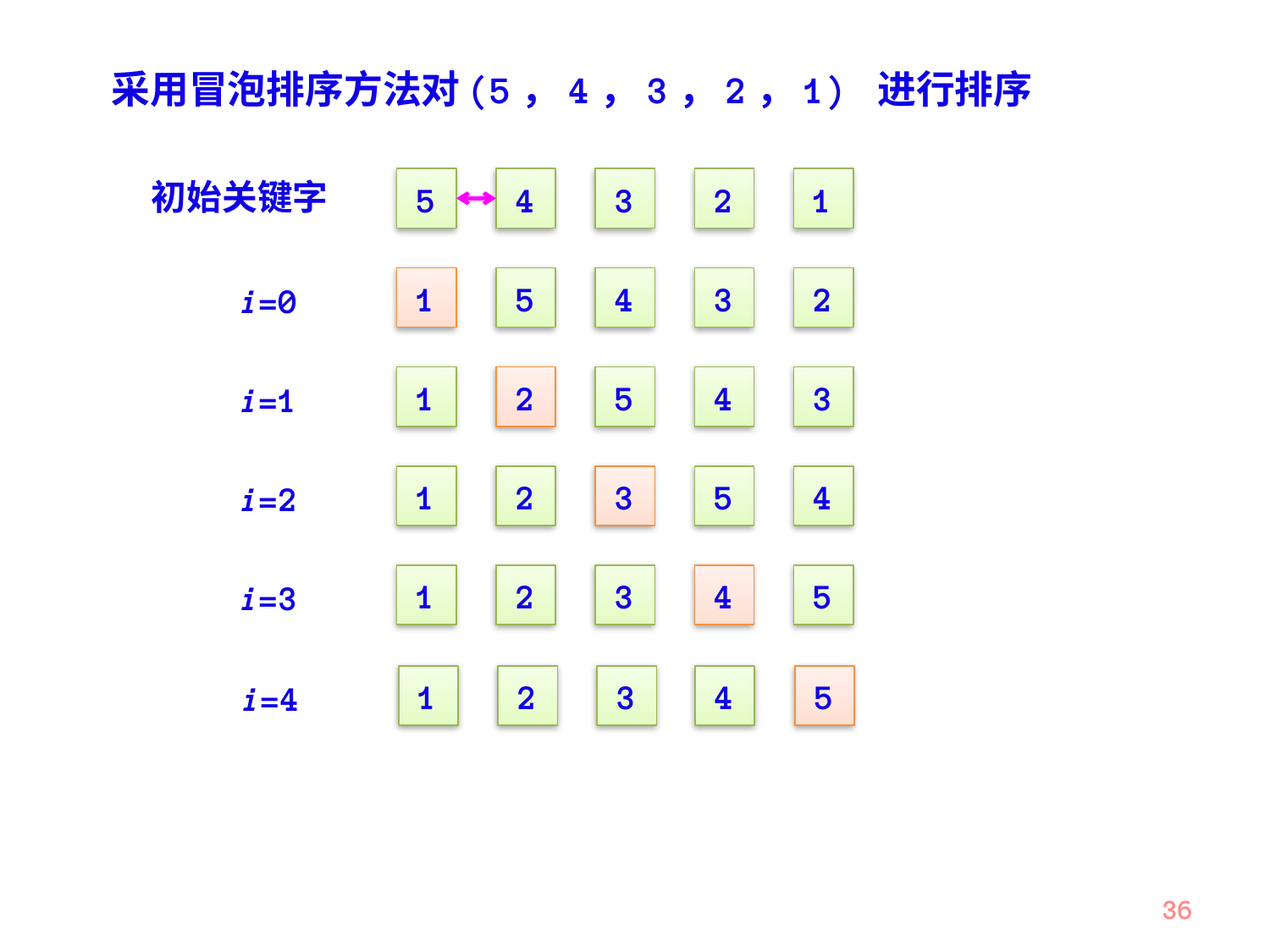

采用冒泡排序方法对(5，4，3，2，1) 进行排序
初始关键字
5
4
3
2
1
1
5
4
3
2
i=0
1
2
5
4
3
i=1
1
2
3
5
4
i=2
1
2
3
4
5
i=3
1
2
3
4
5
i=4
36